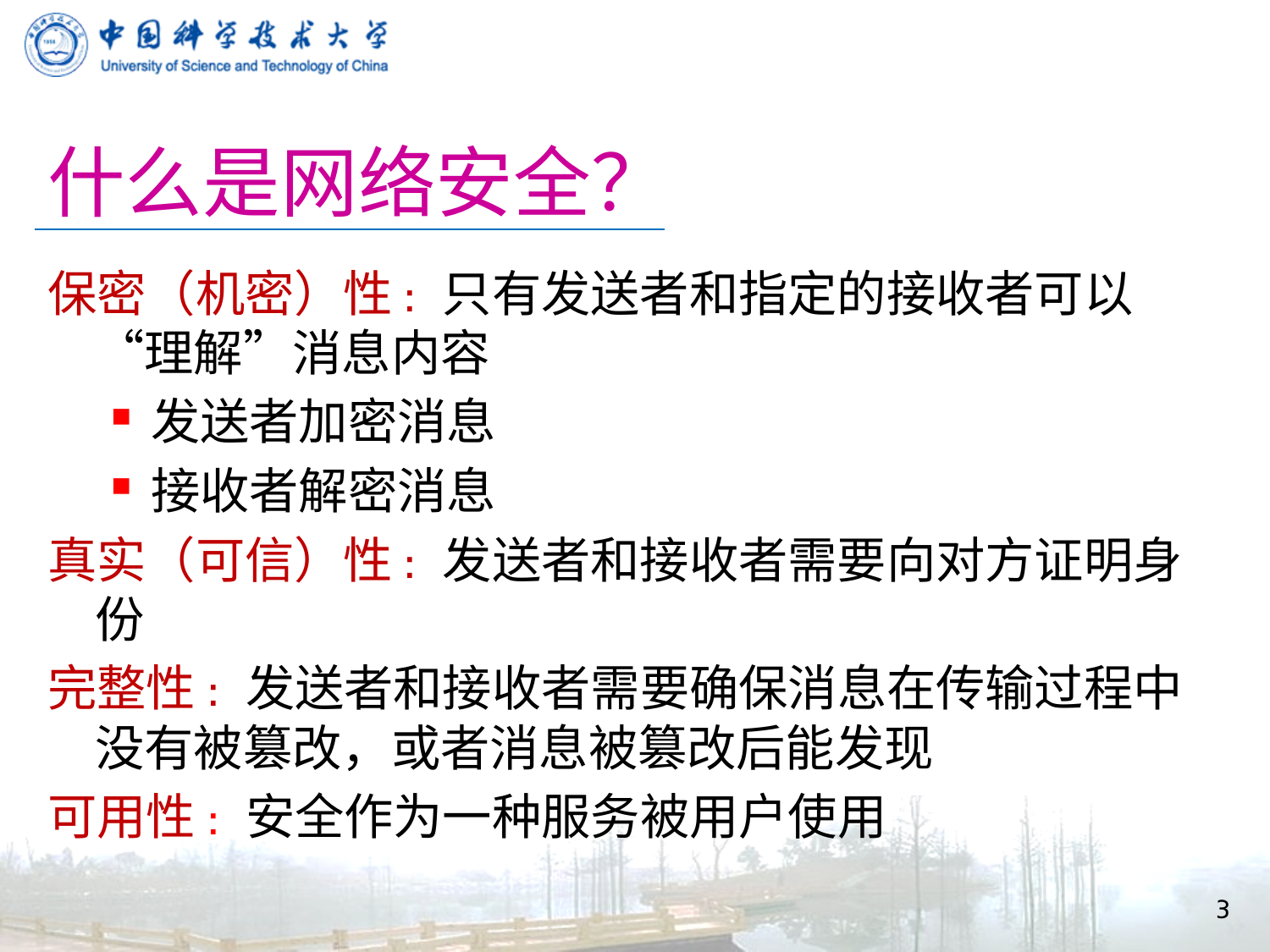

# 什么是网络安全？
保密（机密）性: 只有发送者和指定的接收者可以“理解”消息内容
发送者加密消息
接收者解密消息
真实（可信）性: 发送者和接收者需要向对方证明身份
完整性: 发送者和接收者需要确保消息在传输过程中没有被篡改，或者消息被篡改后能发现
可用性: 安全作为一种服务被用户使用
3